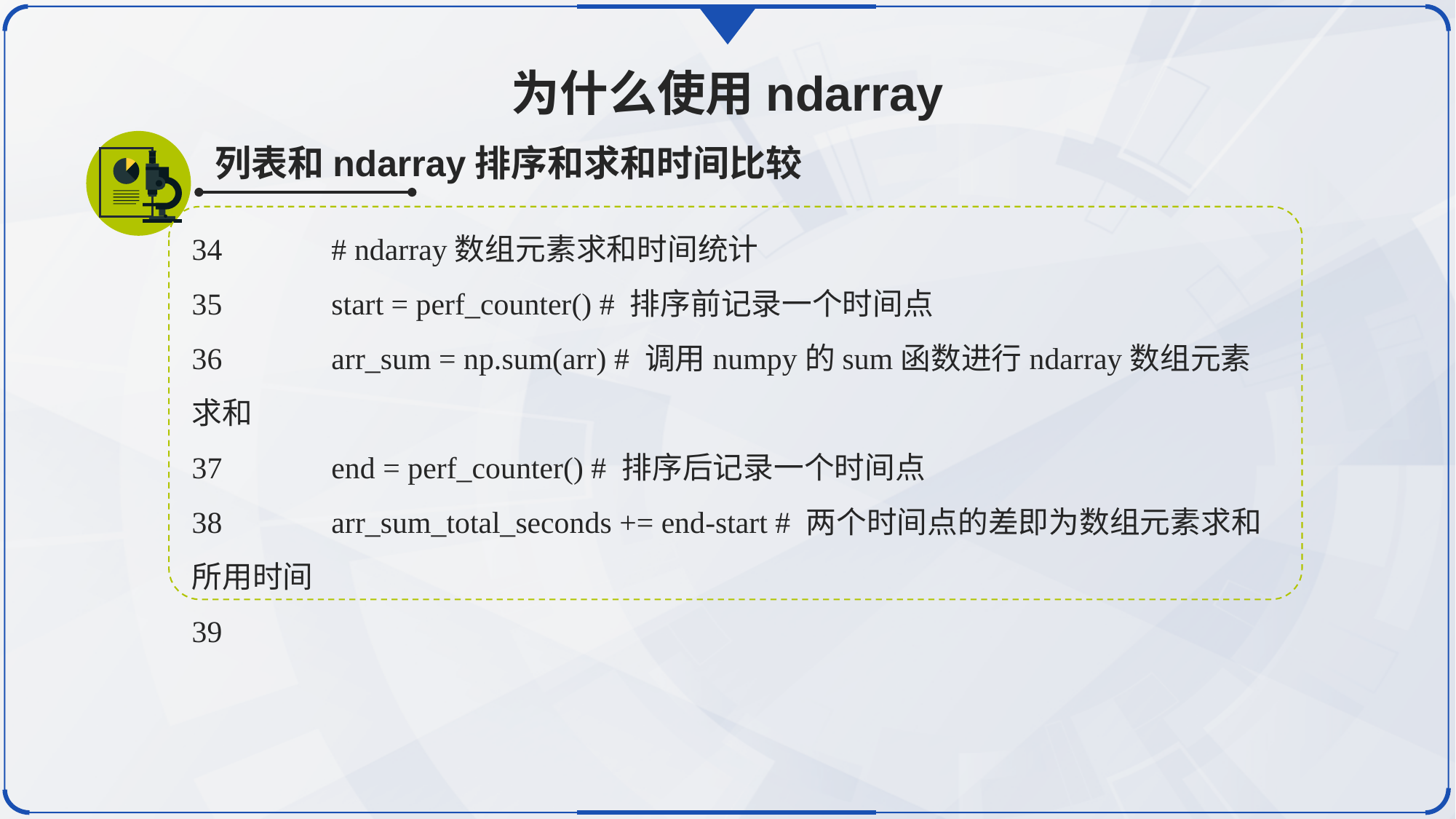

为什么使用ndarray

列表和ndarray排序和求和时间比较

34	    # ndarray数组元素求和时间统计
35	    start = perf_counter() # 排序前记录一个时间点
36	    arr_sum = np.sum(arr) # 调用numpy的sum函数进行ndarray数组元素求和
37	    end = perf_counter() # 排序后记录一个时间点
38	    arr_sum_total_seconds += end-start # 两个时间点的差即为数组元素求和所用时间
39